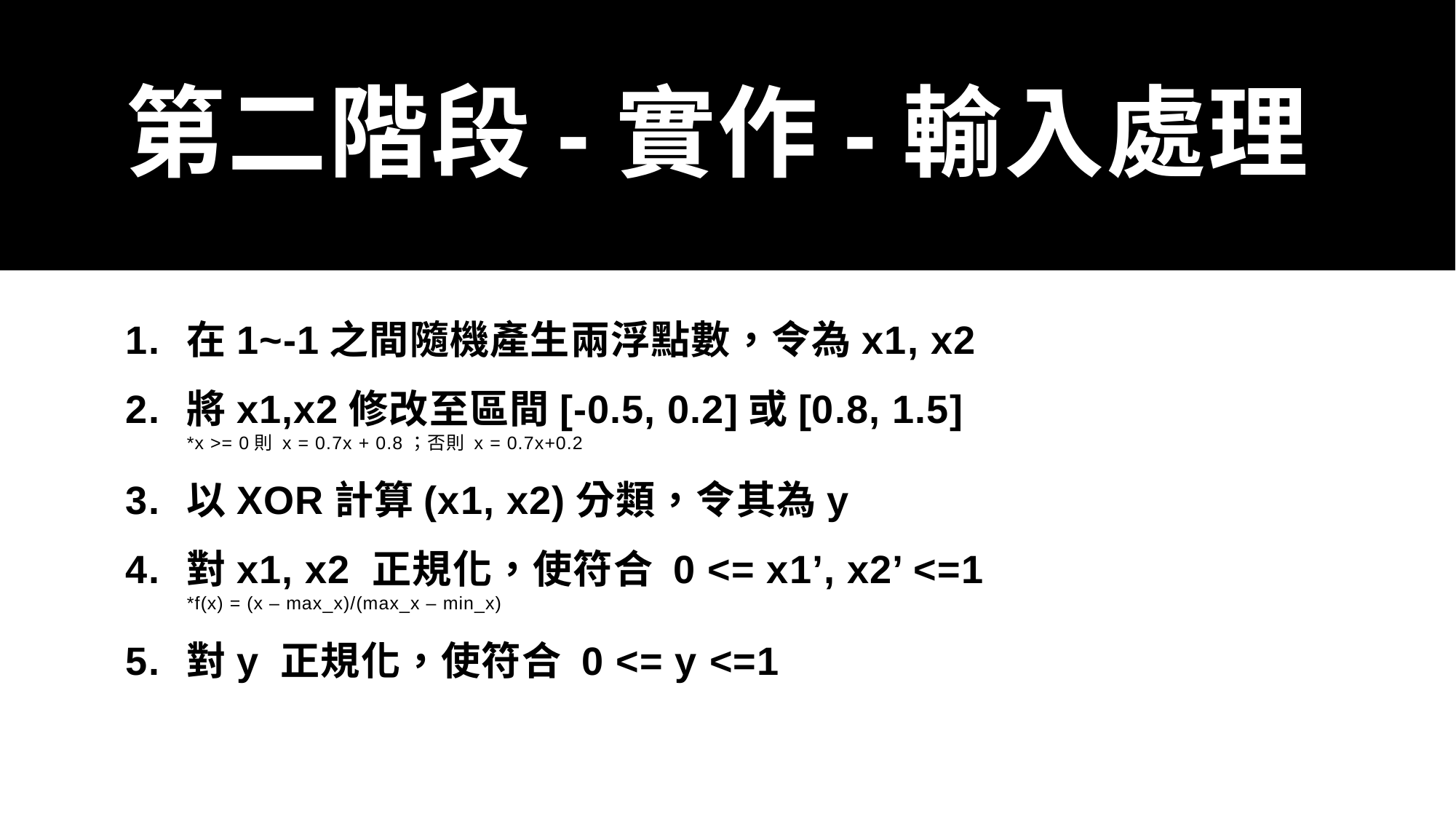

# 第二階段-實作-輸入處理
在1~-1之間隨機產生兩浮點數，令為x1, x2
將x1,x2修改至區間[-0.5, 0.2]或[0.8, 1.5]
*x >= 0則 x = 0.7x + 0.8；否則 x = 0.7x+0.2
以XOR計算(x1, x2)分類，令其為y
對x1, x2 正規化，使符合 0 <= x1’, x2’ <=1
*f(x) = (x – max_x)/(max_x – min_x)
對y 正規化，使符合 0 <= y <=1